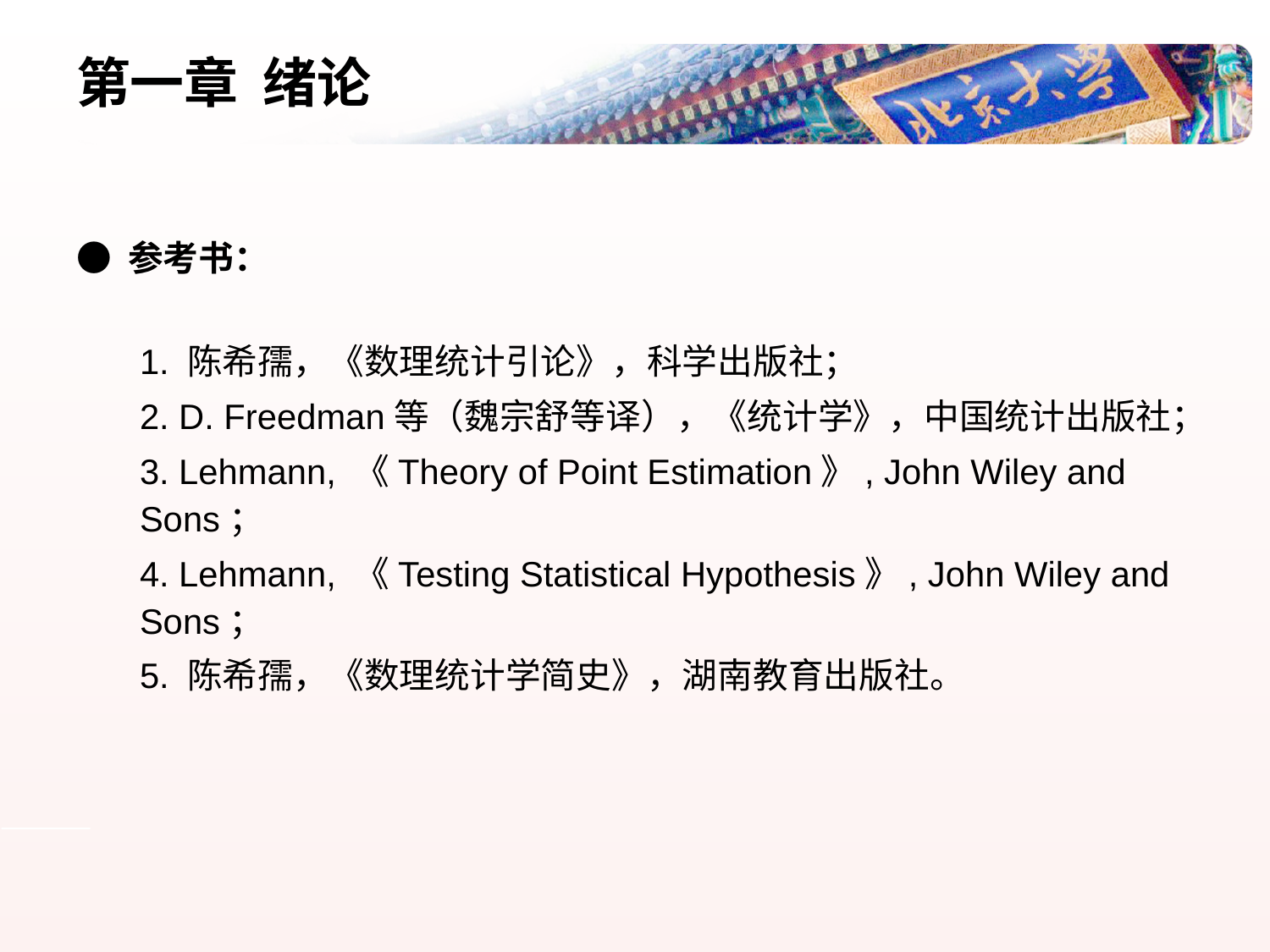

# 第一章  绪论

● 参考书：

1. 陈希孺，《数理统计引论》，科学出版社；
2. D. Freedman等（魏宗舒等译），《统计学》，中国统计出版社；
3. Lehmann, 《Theory of Point Estimation》, John Wiley and Sons；
4. Lehmann, 《Testing Statistical Hypothesis》, John Wiley and Sons；
5. 陈希孺，《数理统计学简史》，湖南教育出版社。